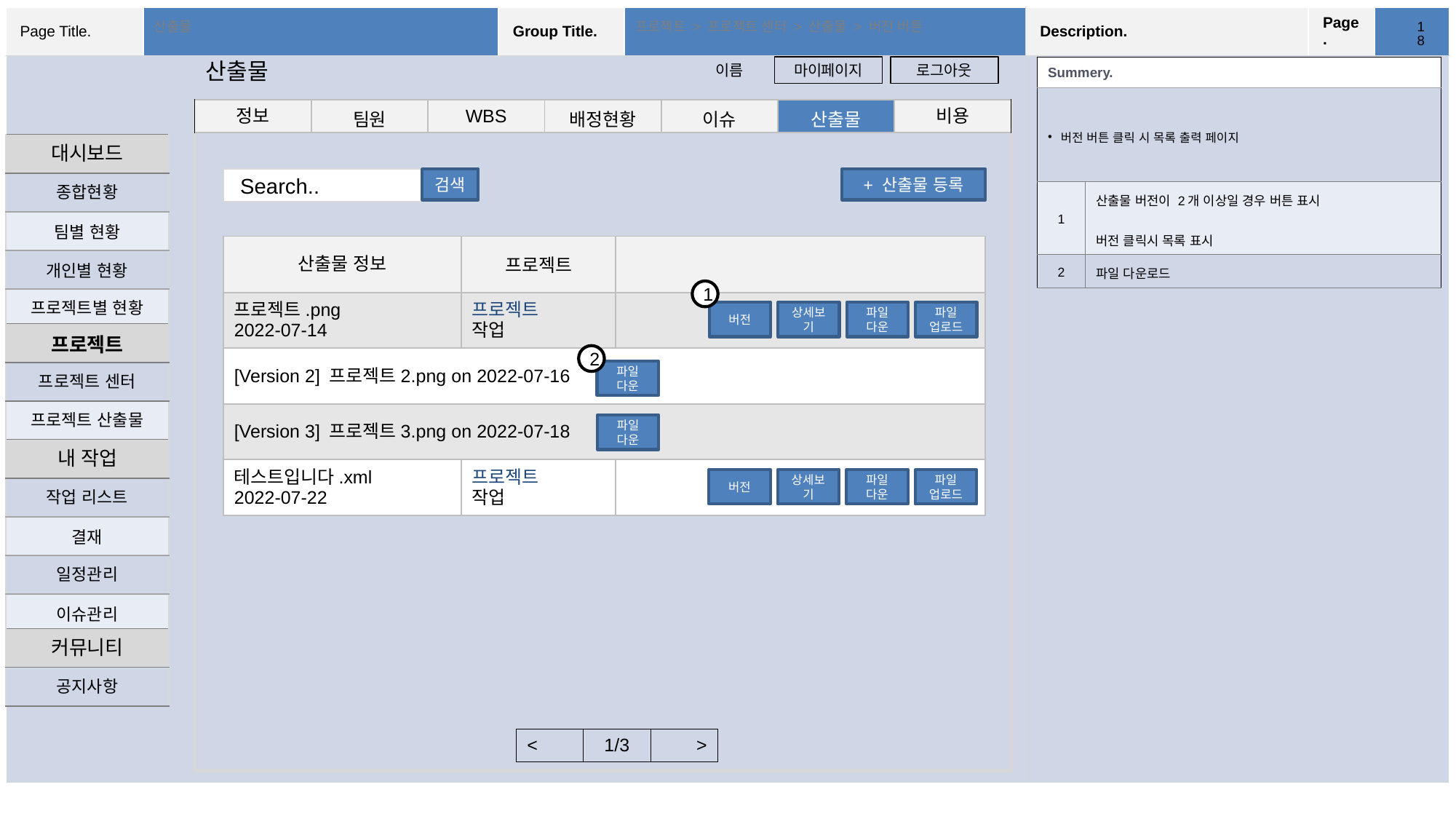

18
산출물
프로젝트 > 프로젝트 센터 > 산출물 > 버전 버튼
산출물
이름
마이페이지
로그아웃
| Summery. |  |
| --- | --- |
| 버전 버튼 클릭 시 목록 출력 페이지 |  |
| 1 | 산출물 버전이 2개 이상일 경우 버튼 표시 버전 클릭시 목록 표시 |
| 2 | 파일 다운로드 |
| 정보 | 팀원 | WBS | 배정현황 | 이슈 | 산출물 | 비용 |
| --- | --- | --- | --- | --- | --- | --- |

| 대시보드 |
| --- |
| 종합현황 |
| 팀별 현황 |
| 개인별 현황 |
| 프로젝트별 현황 |
 Search..
검색
+ 산출물 등록
| 산출물 정보 | 프로젝트 |  |
| --- | --- | --- |
| 프로젝트.png 2022-07-14 | 프로젝트 작업 |  |
| [Version 2] 프로젝트2.png on 2022-07-16 |  |  |
| [Version 3] 프로젝트3.png on 2022-07-18 |  |  |
| 테스트입니다.xml 2022-07-22 | 프로젝트 작업 |  |
1
버전
상세보기
파일
다운
파일
업로드
| 프로젝트 |
| --- |
| 프로젝트 센터 |
| 프로젝트 산출물 |
2
파일
다운
파일
다운
| 내 작업 |
| --- |
| 작업 리스트 |
| 결재 |
| 일정관리 |
| 이슈관리 |
버전
상세보기
파일
다운
파일
업로드
| 커뮤니티 |
| --- |
| 공지사항 |
| < | 1/3 | > |
| --- | --- | --- |